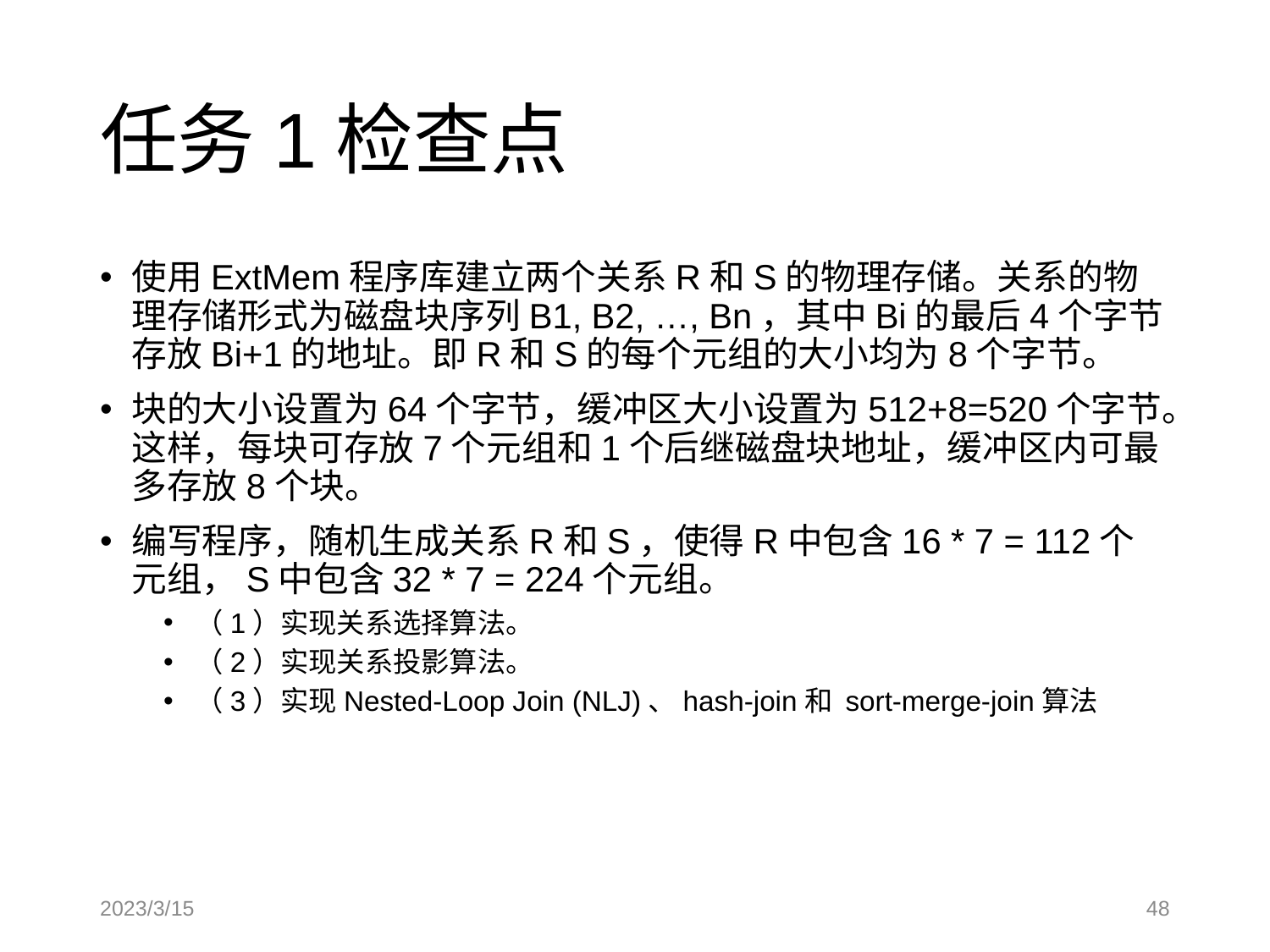

# 任务1检查点
使用ExtMem程序库建立两个关系R和S的物理存储。关系的物理存储形式为磁盘块序列B1, B2, …, Bn，其中Bi的最后4个字节存放Bi+1的地址。即R和S的每个元组的大小均为8个字节。
块的大小设置为64个字节，缓冲区大小设置为512+8=520个字节。这样，每块可存放7个元组和1个后继磁盘块地址，缓冲区内可最多存放8个块。
编写程序，随机生成关系R和S，使得R中包含16 * 7 = 112个元组，S中包含32 * 7 = 224个元组。
（1）实现关系选择算法。
（2）实现关系投影算法。
（3）实现Nested-Loop Join (NLJ)、hash-join和 sort-merge-join算法
2023/3/15
48